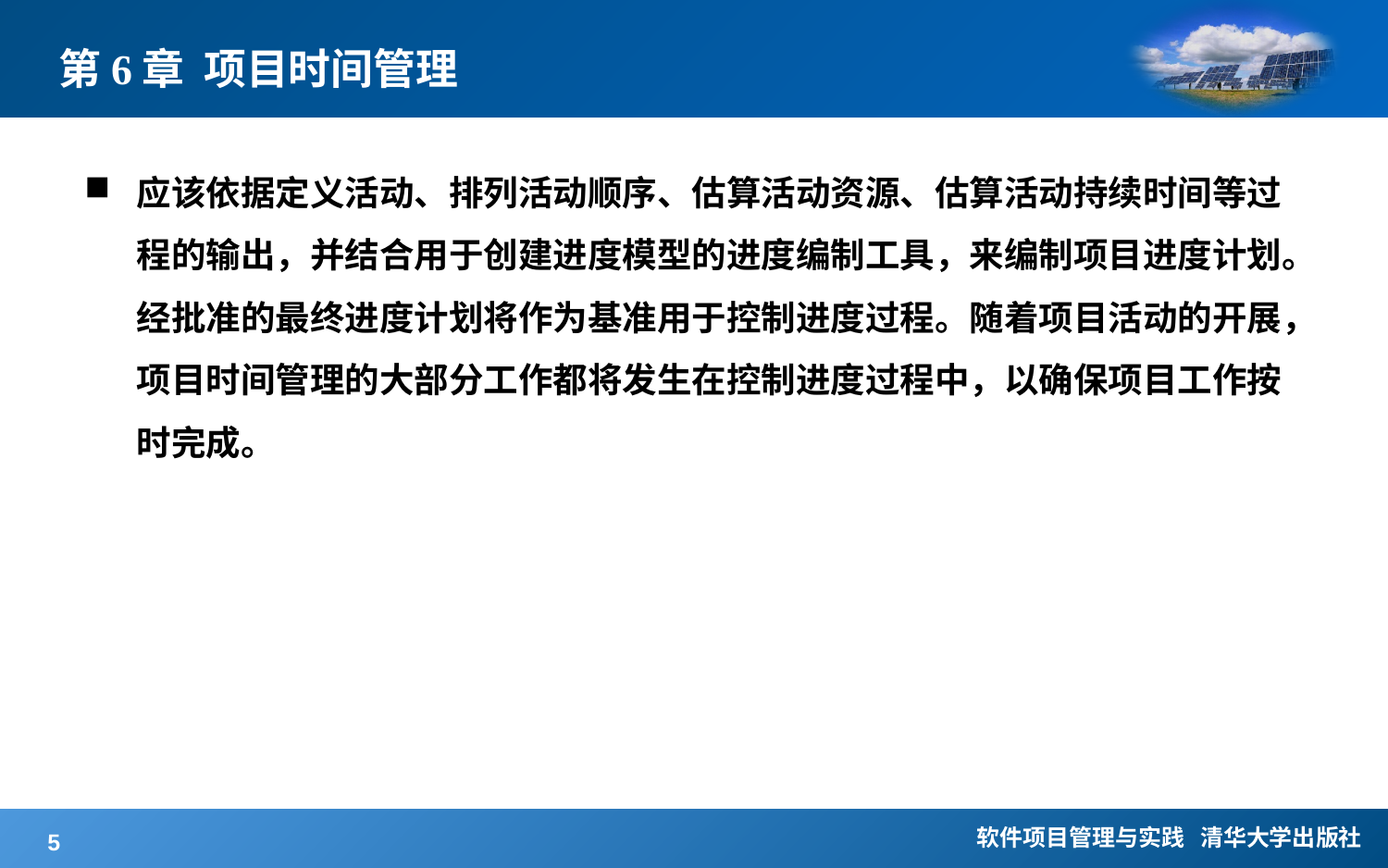

# 第6章  项目时间管理
应该依据定义活动、排列活动顺序、估算活动资源、估算活动持续时间等过程的输出，并结合用于创建进度模型的进度编制工具，来编制项目进度计划。经批准的最终进度计划将作为基准用于控制进度过程。随着项目活动的开展，项目时间管理的大部分工作都将发生在控制进度过程中，以确保项目工作按时完成。